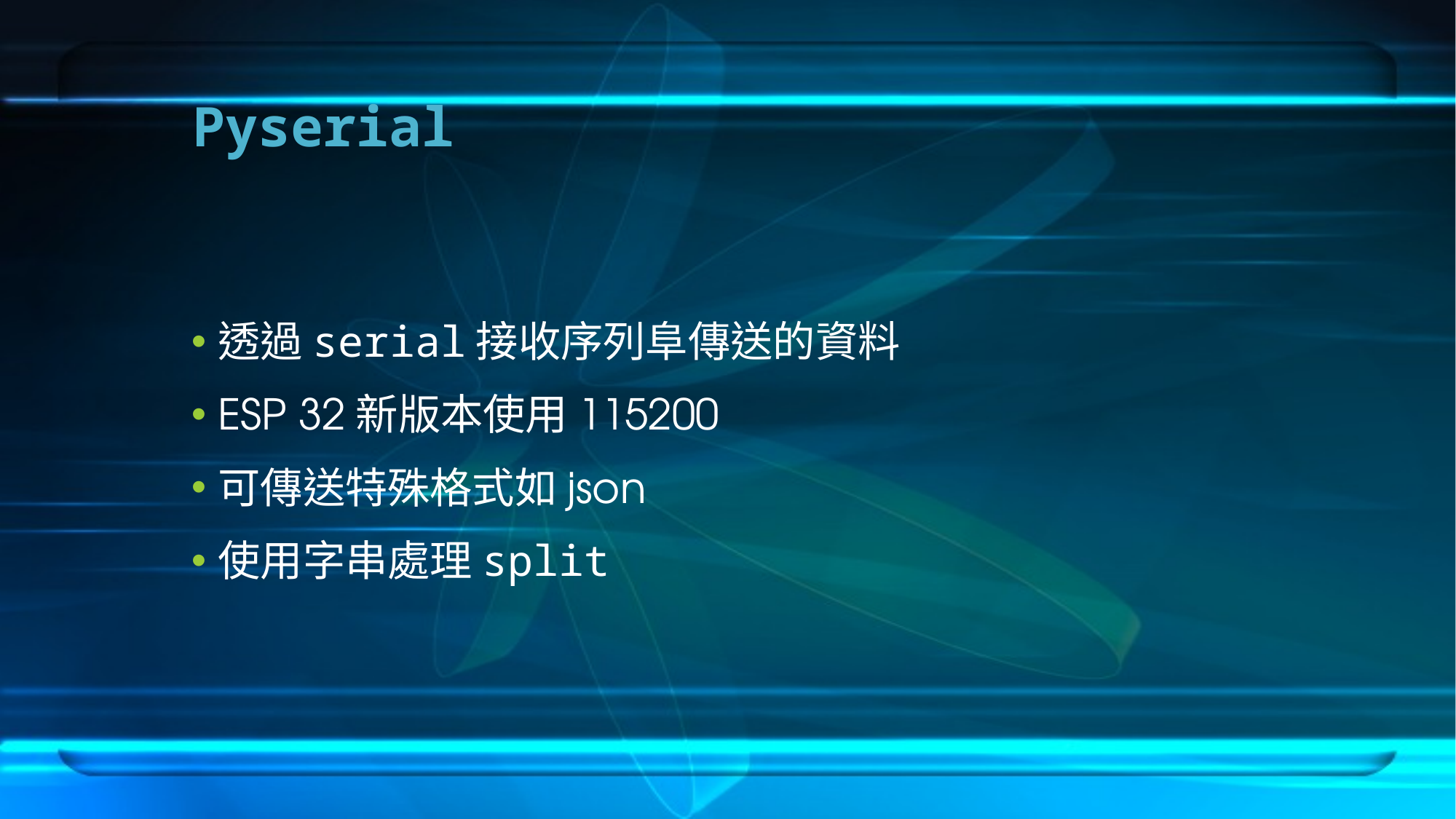

# Pyserial
透過serial接收序列阜傳送的資料
ESP 32新版本使用115200
可傳送特殊格式如json
使用字串處理split